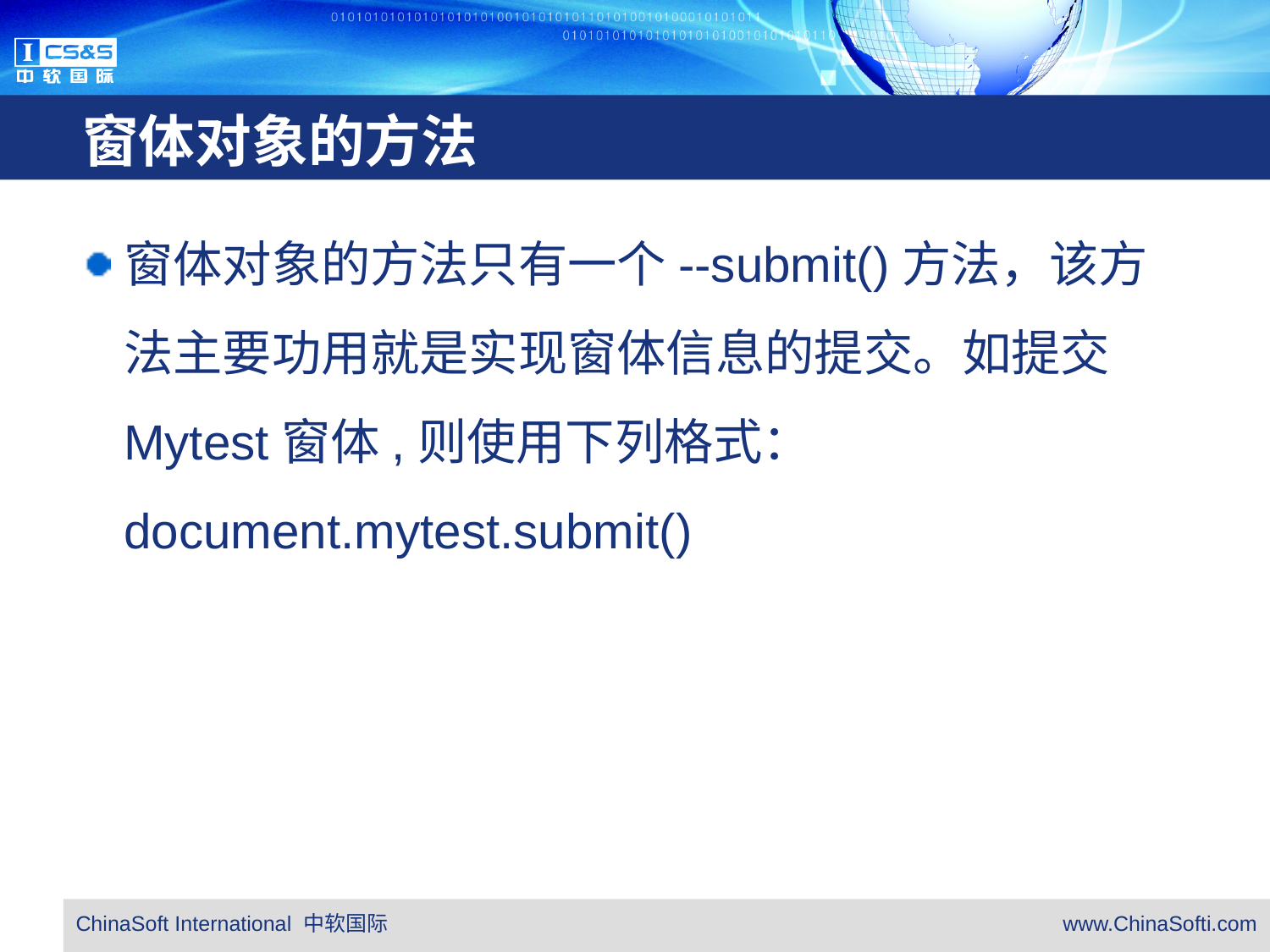

# 窗体对象的方法
窗体对象的方法只有一个--submit()方法，该方法主要功用就是实现窗体信息的提交。如提交Mytest窗体,则使用下列格式：
document.mytest.submit()